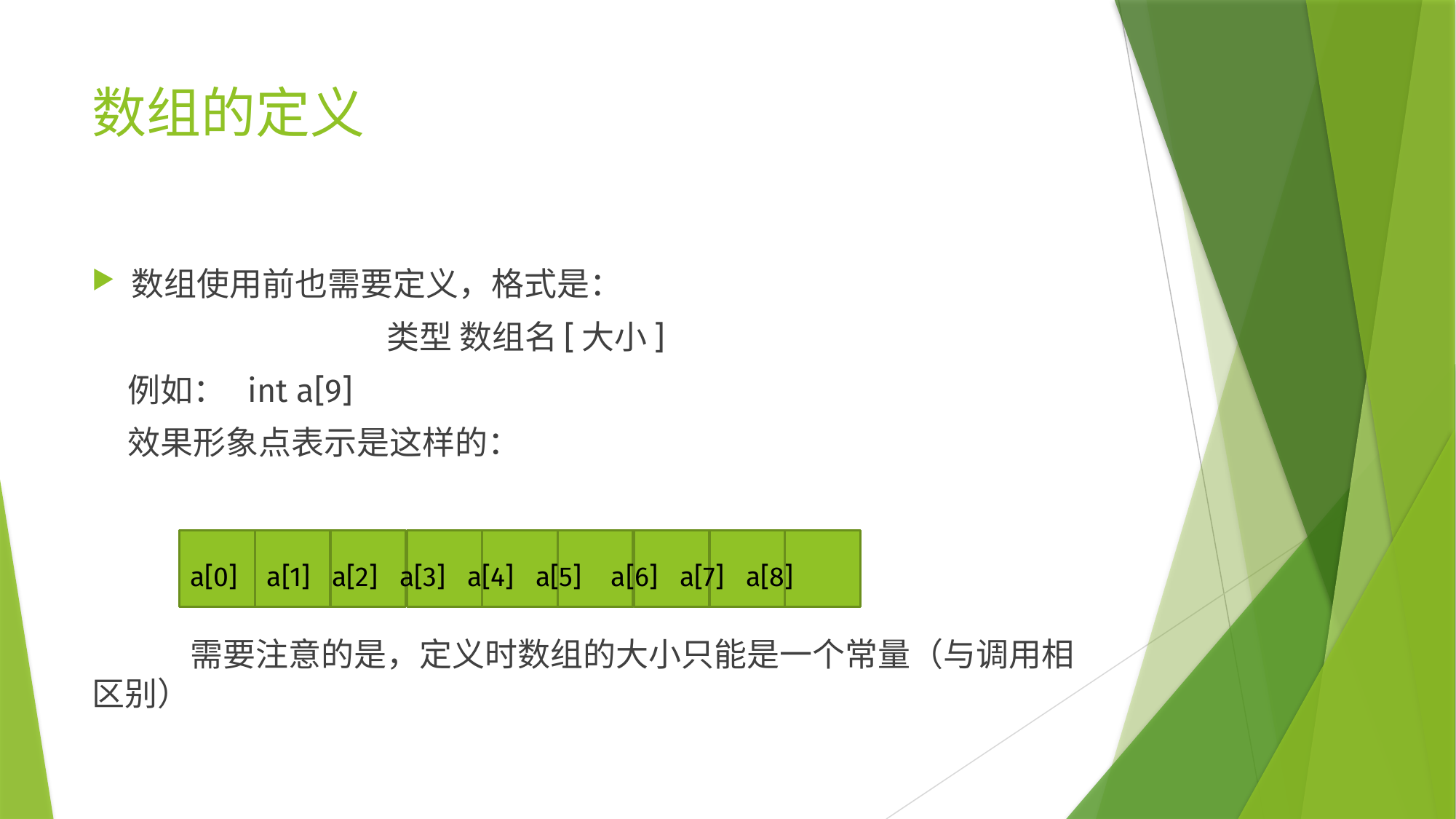

# 数组的定义
数组使用前也需要定义，格式是：
			类型 数组名[大小]
    例如：  int a[9]
    效果形象点表示是这样的：

	需要注意的是，定义时数组的大小只能是一个常量（与调用相区别）

a[0]    a[1]   a[2]   a[3]   a[4]   a[5]    a[6]   a[7]   a[8]